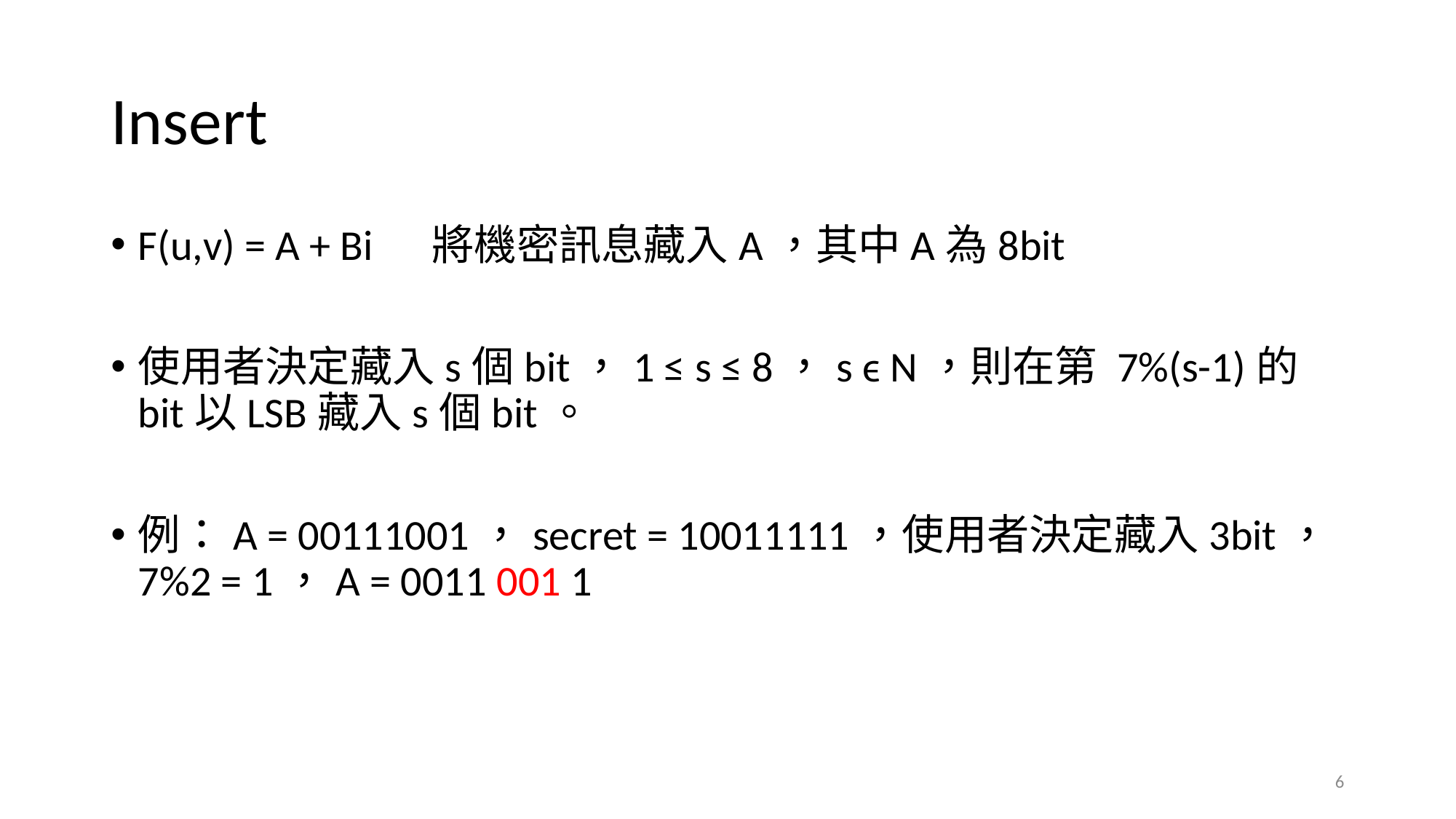

# Insert
F(u,v) = A + Bi     將機密訊息藏入A，其中A為8bit

使用者決定藏入s個bit，1 ≤ s ≤ 8，s ϵ N，則在第 7%(s-1)的bit以LSB藏入s個bit。

例：A = 00111001，secret = 10011111，使用者決定藏入3bit，7%2 = 1，A = 0011 001 1
6